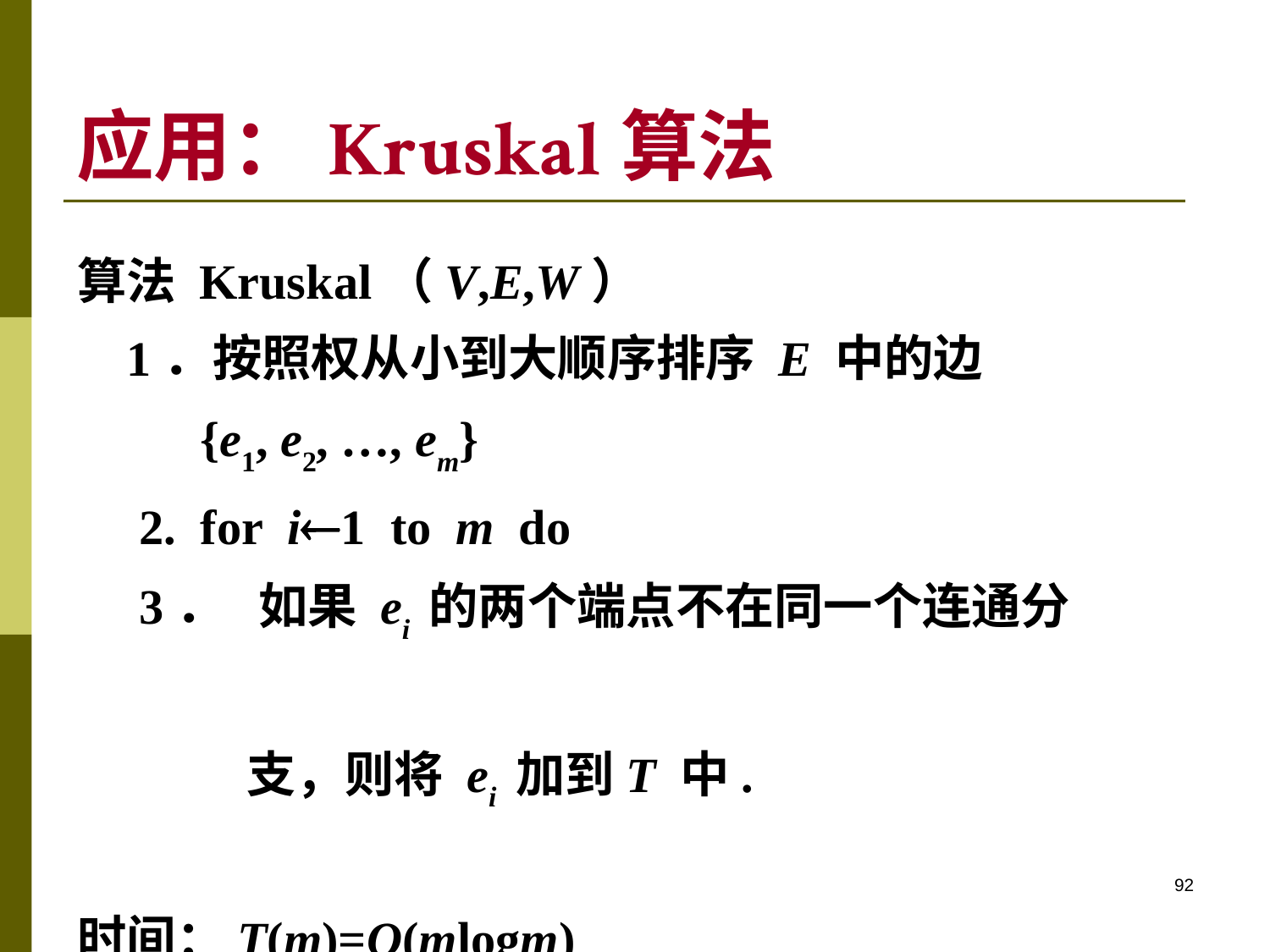

# 应用：Kruskal算法
算法 Kruskal（V,E,W）
    1．按照权从小到大顺序排序 E 中的边
          {e1, e2, …, em}
     2.  for  i←1  to  m  do
     3．   如果 ei 的两个端点不在同一个连通分
              支，则将 ei 加到T 中.

时间：T(m)=O(mlogm)
92